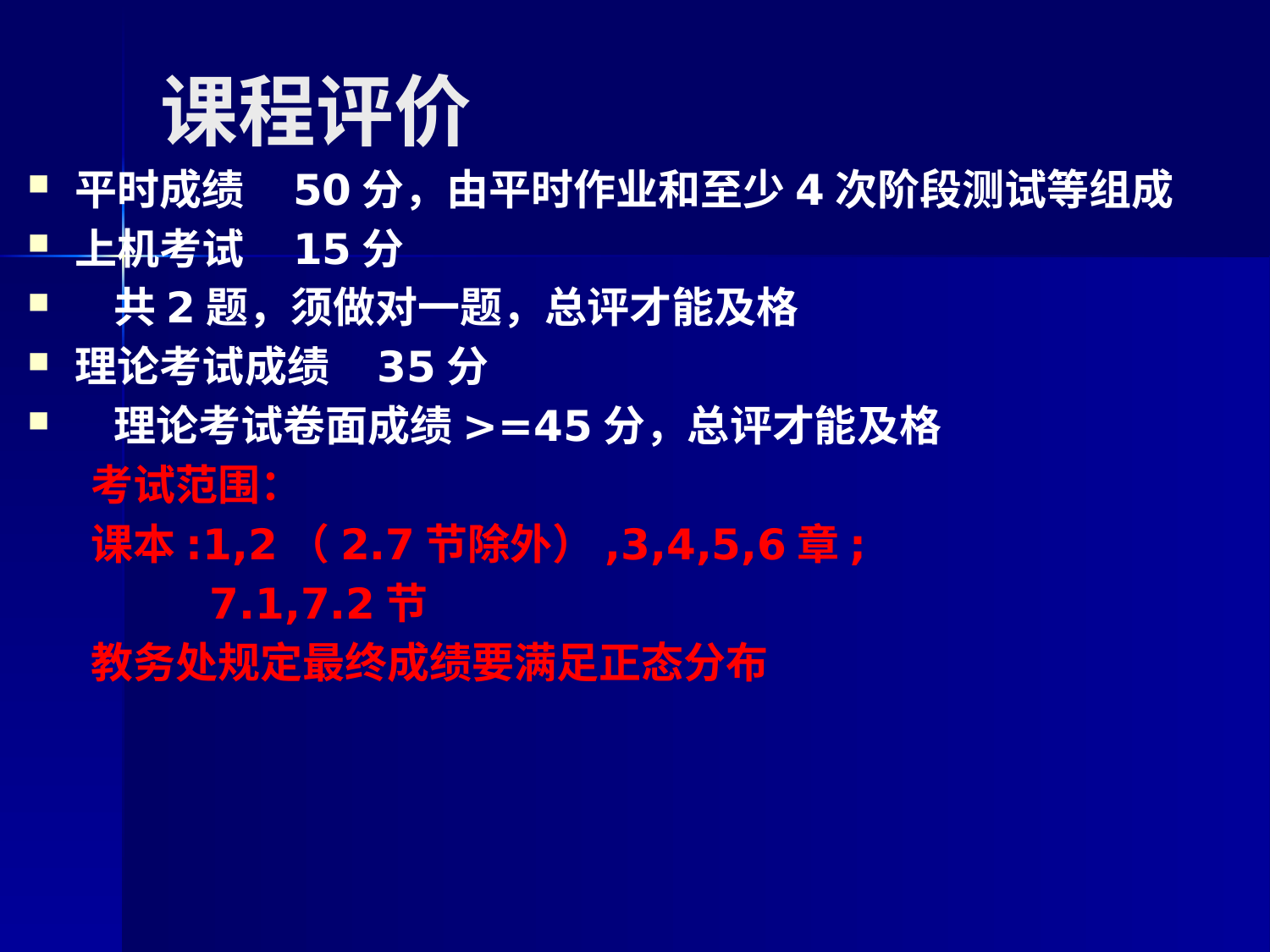

# 课程评价
平时成绩    50分，由平时作业和至少4次阶段测试等组成
上机考试    15分
   共2题，须做对一题，总评才能及格
理论考试成绩    35分
   理论考试卷面成绩>=45分，总评才能及格
考试范围：
课本:1,2（2.7节除外）,3,4,5,6章;
        7.1,7.2节
教务处规定最终成绩要满足正态分布